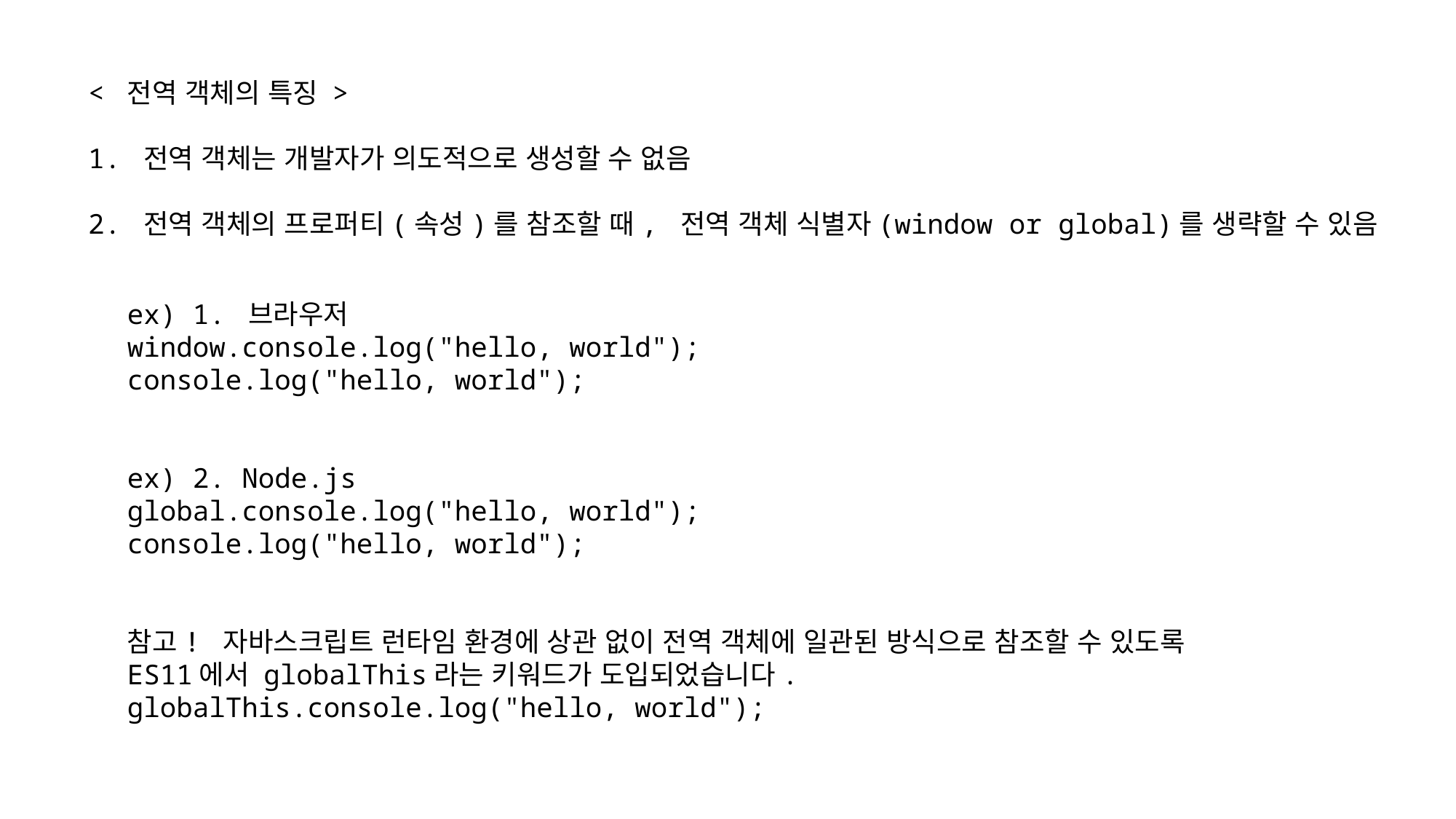

< 전역 객체의 특징 >

1. 전역 객체는 개발자가 의도적으로 생성할 수 없음

2. 전역 객체의 프로퍼티(속성)를 참조할 때, 전역 객체 식별자(window or global)를 생략할 수 있음
ex) 1. 브라우저
window.console.log("hello, world");
console.log("hello, world");

ex) 2. Node.js
global.console.log("hello, world");
console.log("hello, world");

참고! 자바스크립트 런타임 환경에 상관 없이 전역 객체에 일관된 방식으로 참조할 수 있도록
ES11에서 globalThis라는 키워드가 도입되었습니다.
globalThis.console.log("hello, world");